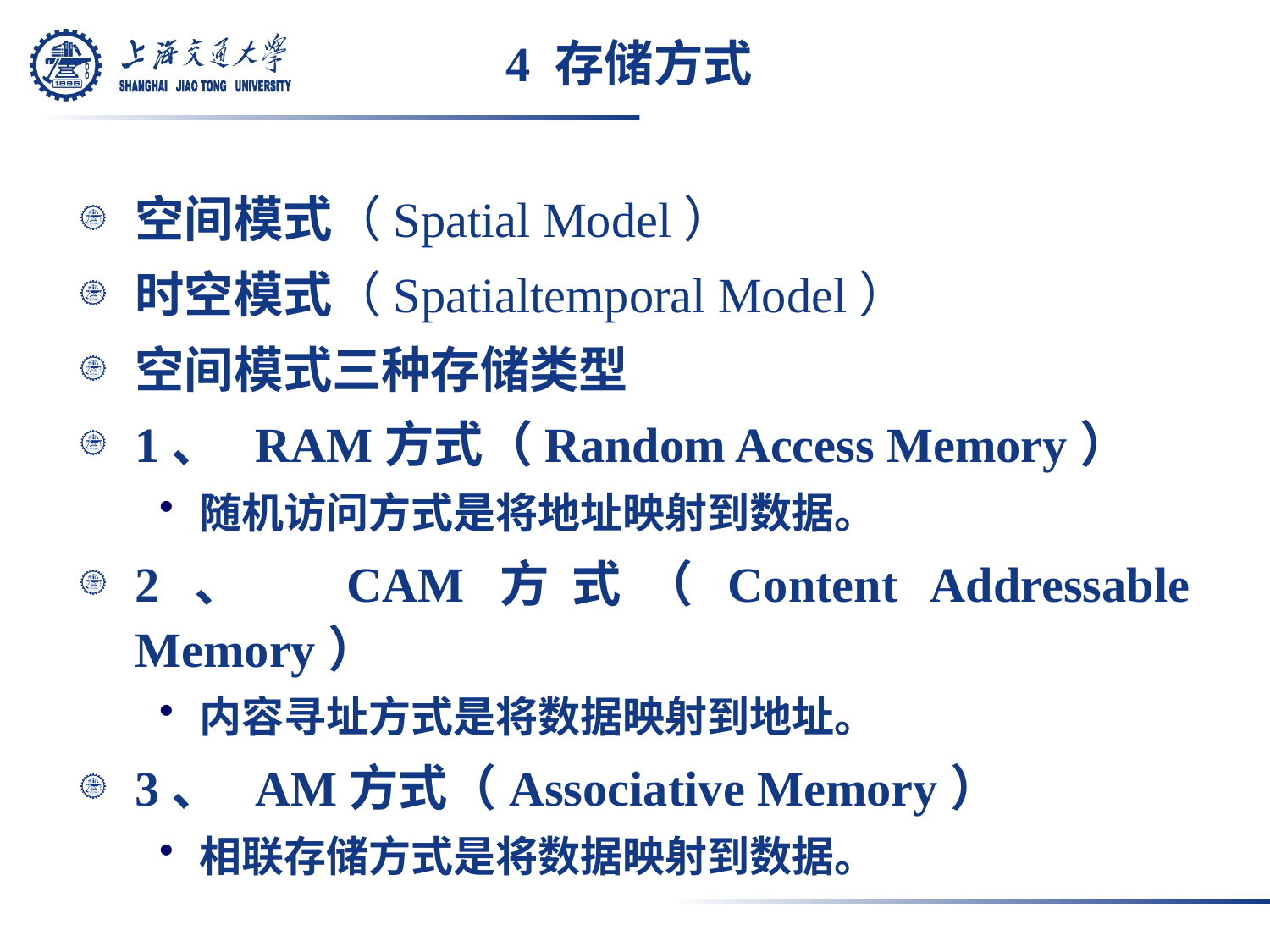

# 4 存储方式
空间模式（Spatial Model）
时空模式（Spatialtemporal Model）
空间模式三种存储类型
1、  RAM方式（Random Access Memory）
随机访问方式是将地址映射到数据。
2、  CAM方式（Content Addressable Memory）
内容寻址方式是将数据映射到地址。
3、  AM方式（Associative Memory）
相联存储方式是将数据映射到数据。